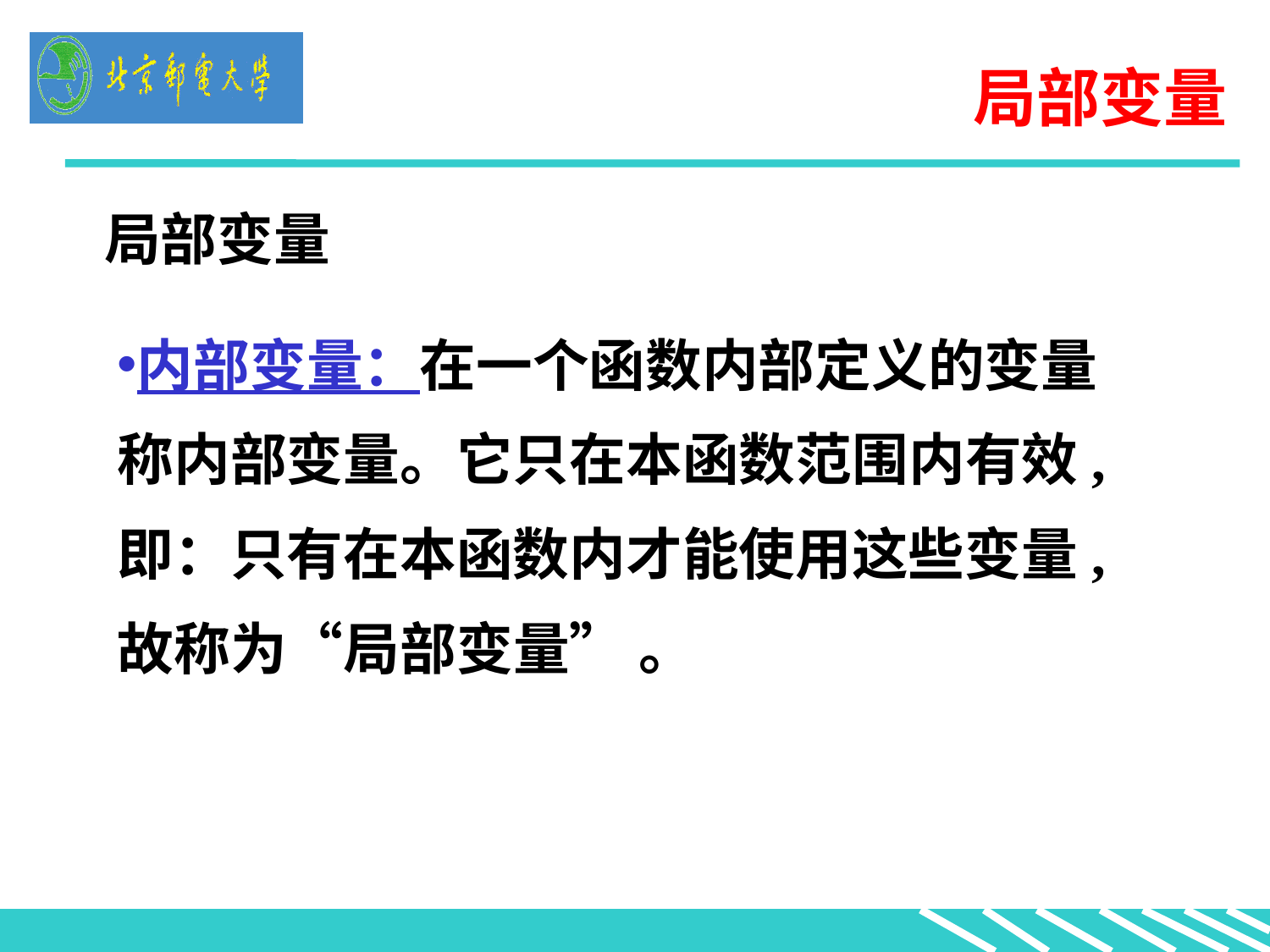

局部变量
 局部变量
内部变量：在一个函数内部定义的变量称内部变量。它只在本函数范围内有效,即：只有在本函数内才能使用这些变量,故称为“局部变量” 。